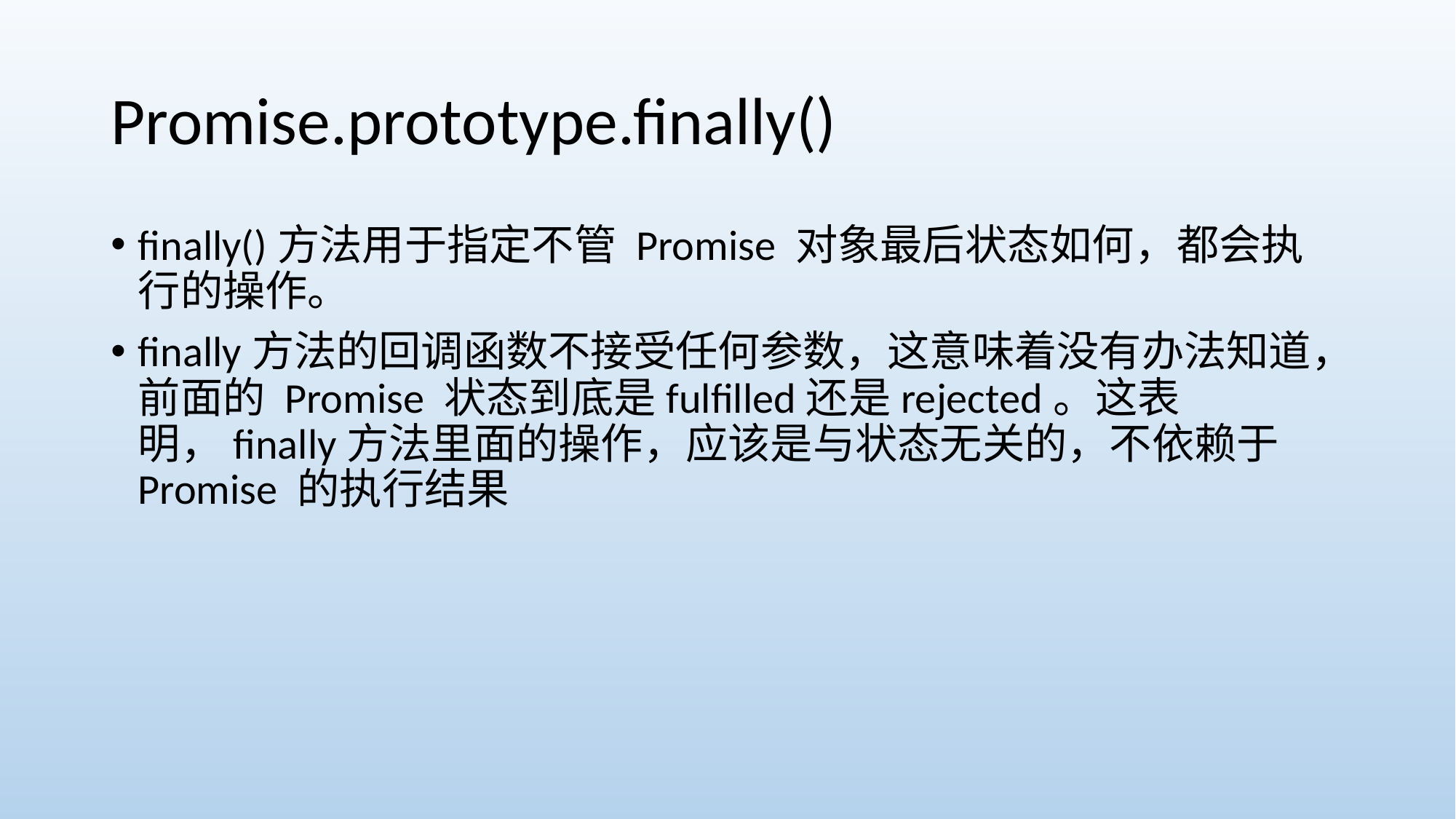

# Promise.prototype.finally()
finally()方法用于指定不管 Promise 对象最后状态如何，都会执行的操作。
finally方法的回调函数不接受任何参数，这意味着没有办法知道，前面的 Promise 状态到底是fulfilled还是rejected。这表明，finally方法里面的操作，应该是与状态无关的，不依赖于 Promise 的执行结果